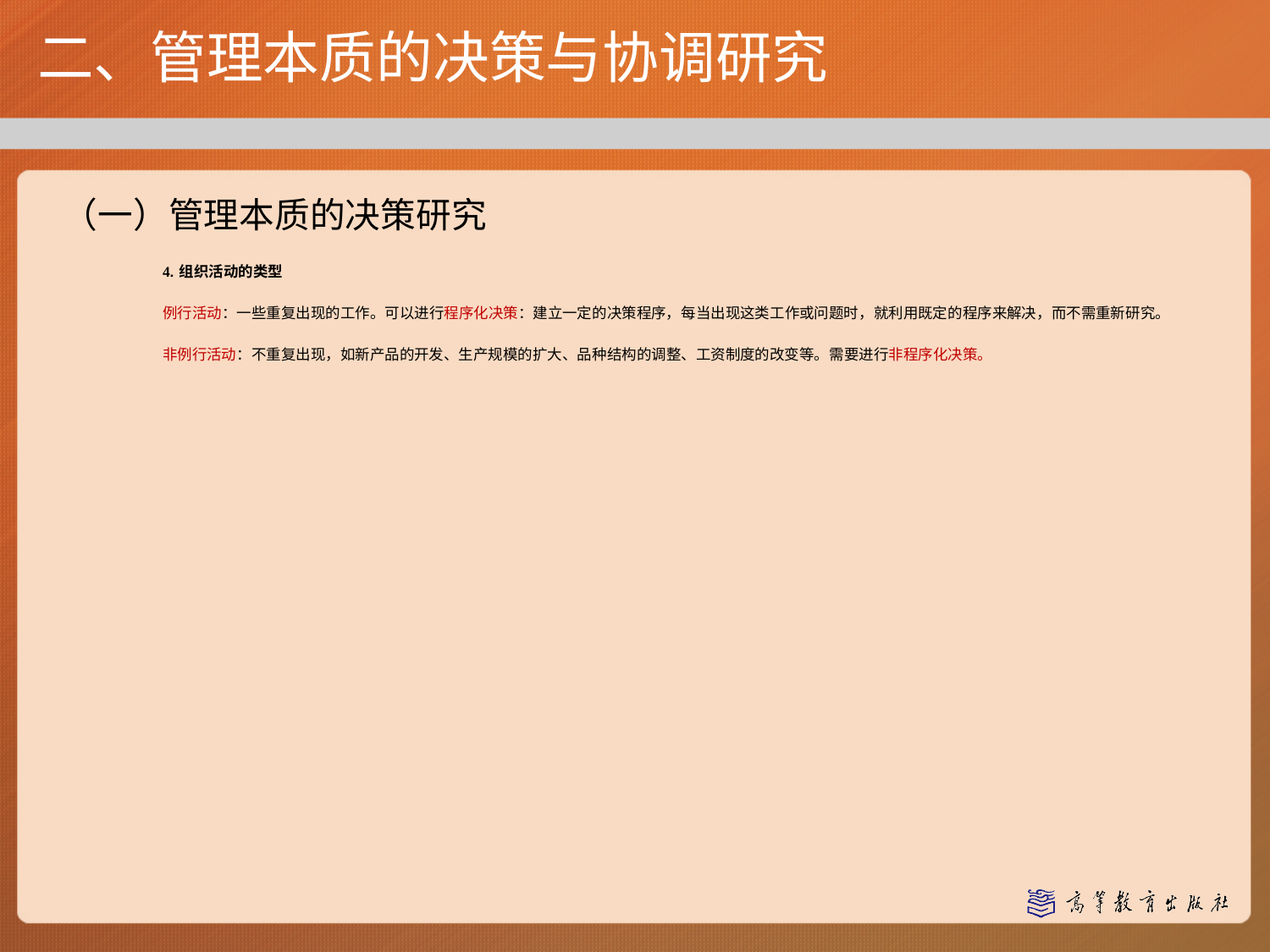

二、管理本质的决策与协调研究
（一）管理本质的决策研究
4. 组织活动的类型

例行活动：一些重复出现的工作。可以进行程序化决策：建立一定的决策程序，每当出现这类工作或问题时，就利用既定的程序来解决，而不需重新研究。

非例行活动：不重复出现，如新产品的开发、生产规模的扩大、品种结构的调整、工资制度的改变等。需要进行非程序化决策。